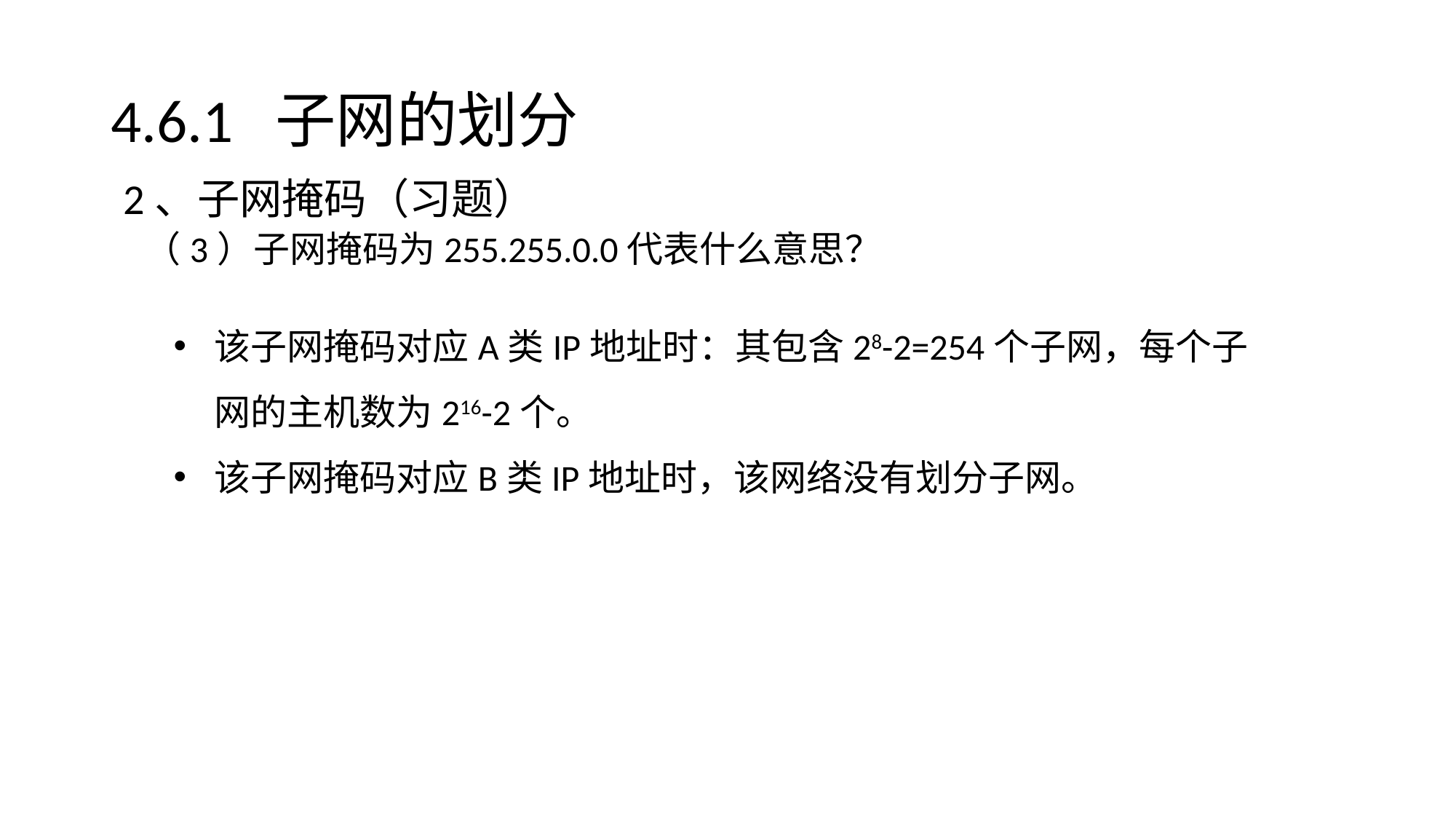

# 4.6.1  子网的划分
2、子网掩码（习题）
（3）子网掩码为255.255.0.0代表什么意思？

该子网掩码对应A类IP地址时：其包含28-2=254个子网，每个子网的主机数为216-2个。
该子网掩码对应B类IP地址时，该网络没有划分子网。